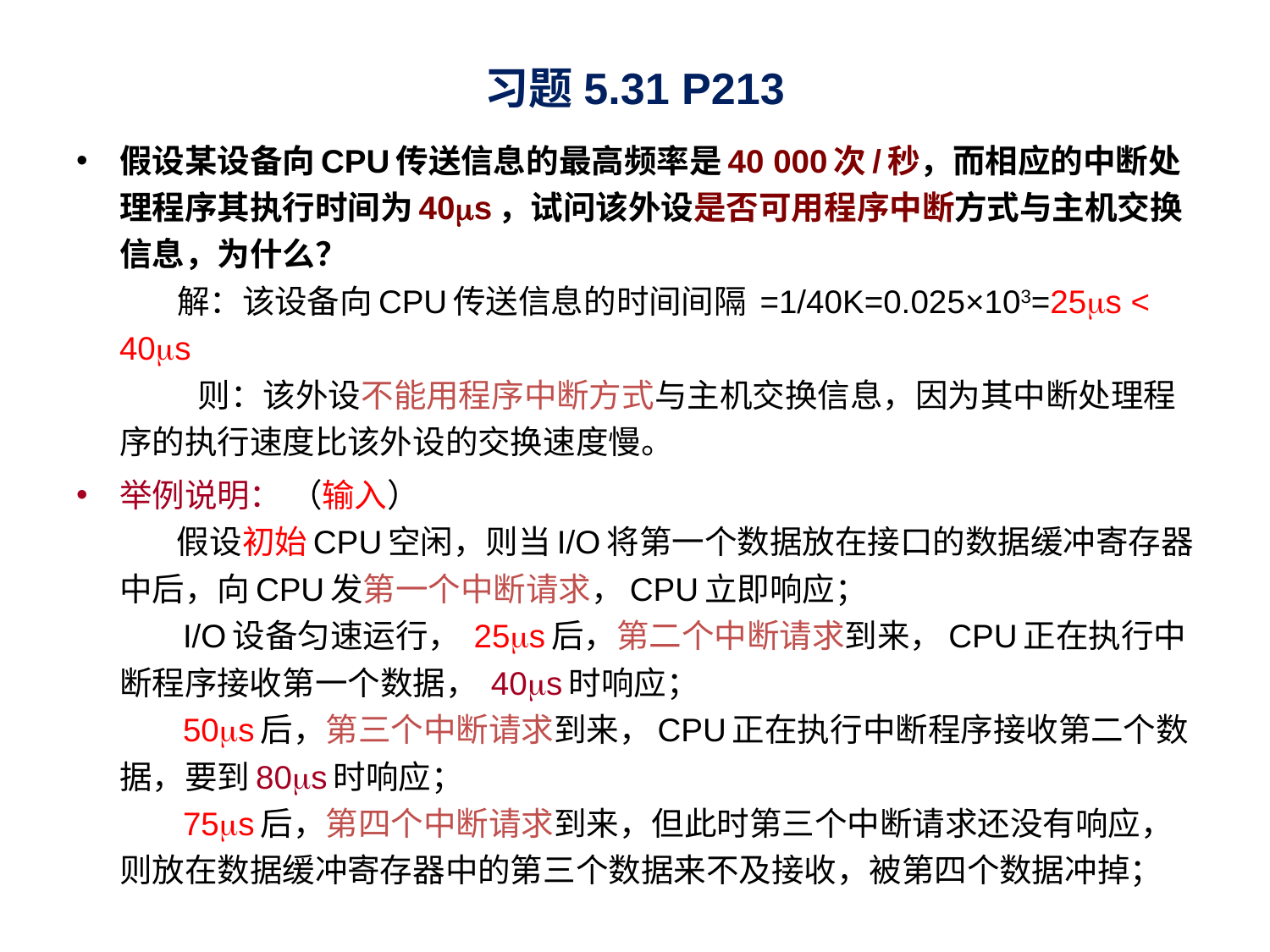

# 习题5.31 P213
假设某设备向CPU传送信息的最高频率是40 000次/秒，而相应的中断处理程序其执行时间为40μs，试问该外设是否可用程序中断方式与主机交换信息，为什么？
        解：该设备向CPU传送信息的时间间隔 =1/40K=0.025×103=25μs < 40μs
        则：该外设不能用程序中断方式与主机交换信息，因为其中断处理程序的执行速度比该外设的交换速度慢。
举例说明： （输入）
        假设初始CPU空闲，则当I/O将第一个数据放在接口的数据缓冲寄存器中后，向CPU发第一个中断请求，CPU立即响应；
        I/O设备匀速运行， 25μs后，第二个中断请求到来，CPU正在执行中断程序接收第一个数据， 40μs时响应；
        50μs后，第三个中断请求到来，CPU正在执行中断程序接收第二个数据，要到80μs时响应；
        75μs后，第四个中断请求到来，但此时第三个中断请求还没有响应，则放在数据缓冲寄存器中的第三个数据来不及接收，被第四个数据冲掉；